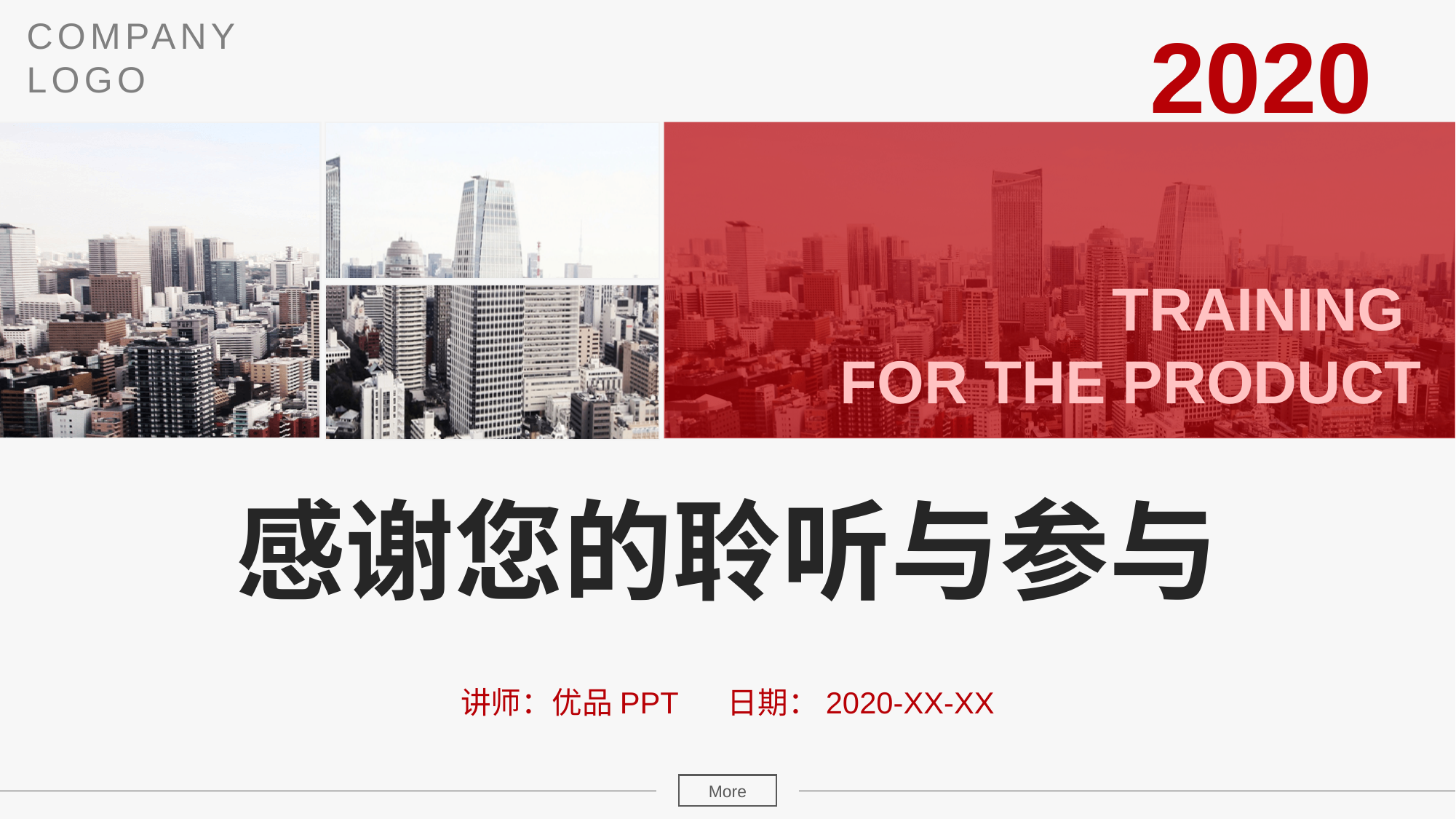

COMPANY
LOGO
2020

TRAINING
FOR THE PRODUCT

感谢您的聆听与参与
讲师：优品PPT     日期：2020-XX-XX
More